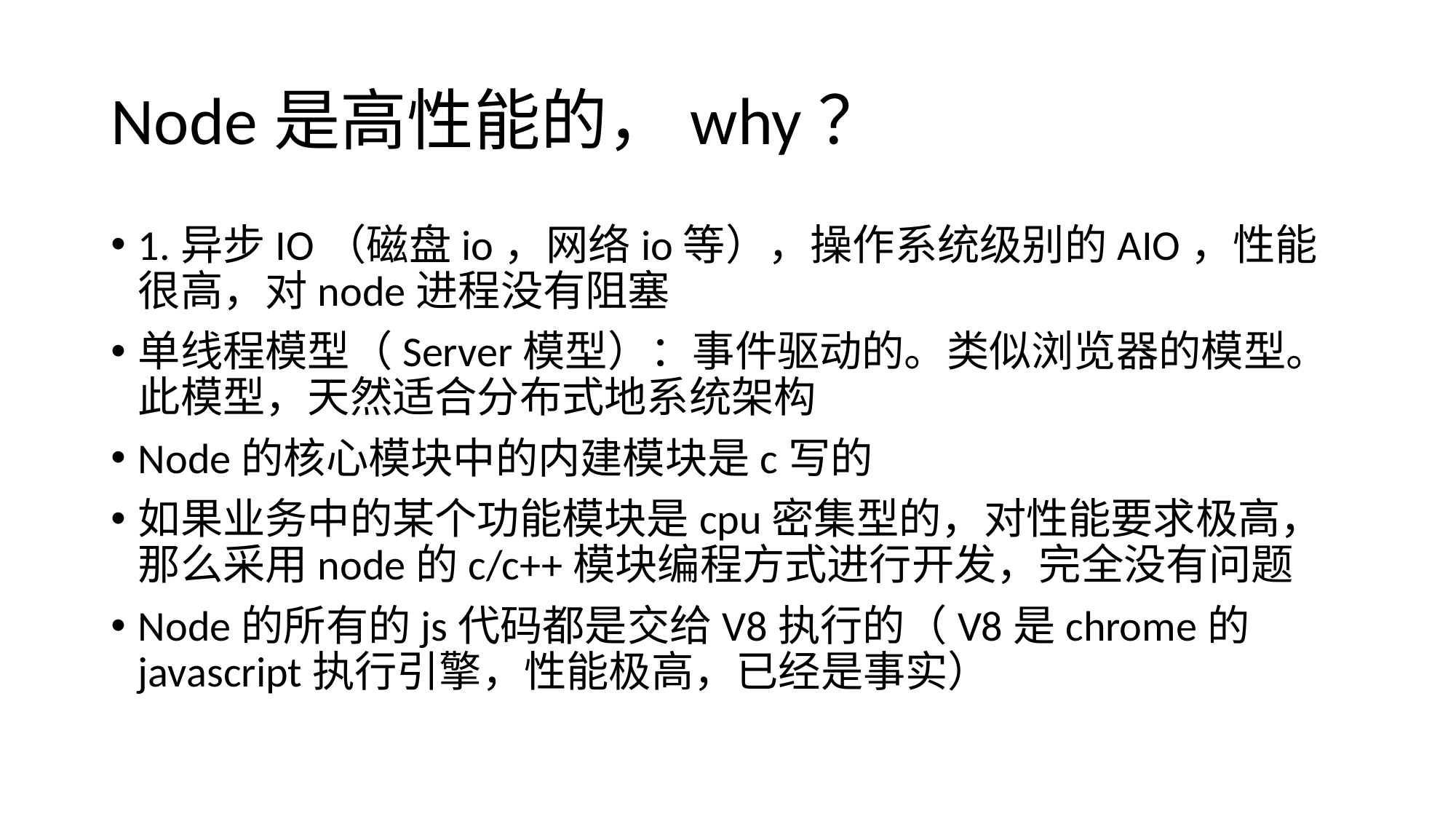

# Node是高性能的，why？
1.异步IO（磁盘io，网络io等），操作系统级别的AIO，性能很高，对node进程没有阻塞
单线程模型（Server模型）：事件驱动的。类似浏览器的模型。此模型，天然适合分布式地系统架构
Node的核心模块中的内建模块是c写的
如果业务中的某个功能模块是cpu密集型的，对性能要求极高，那么采用node的c/c++模块编程方式进行开发，完全没有问题
Node的所有的js代码都是交给V8执行的（V8是chrome的javascript执行引擎，性能极高，已经是事实）